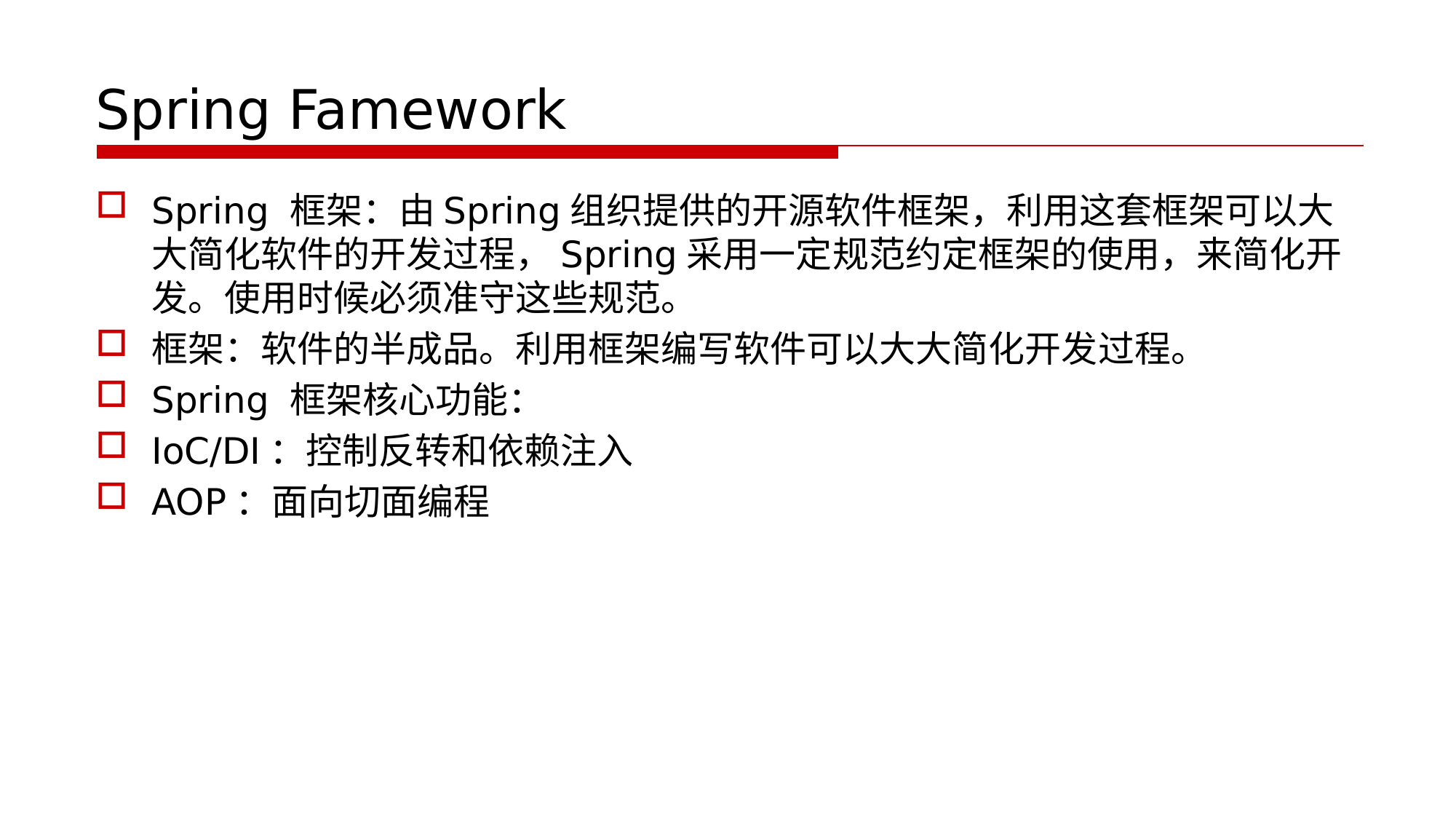

# Spring Famework
Spring 框架：由Spring组织提供的开源软件框架，利用这套框架可以大大简化软件的开发过程，Spring采用一定规范约定框架的使用，来简化开发。使用时候必须准守这些规范。
框架：软件的半成品。利用框架编写软件可以大大简化开发过程。
Spring 框架核心功能：
IoC/DI：控制反转和依赖注入
AOP：面向切面编程